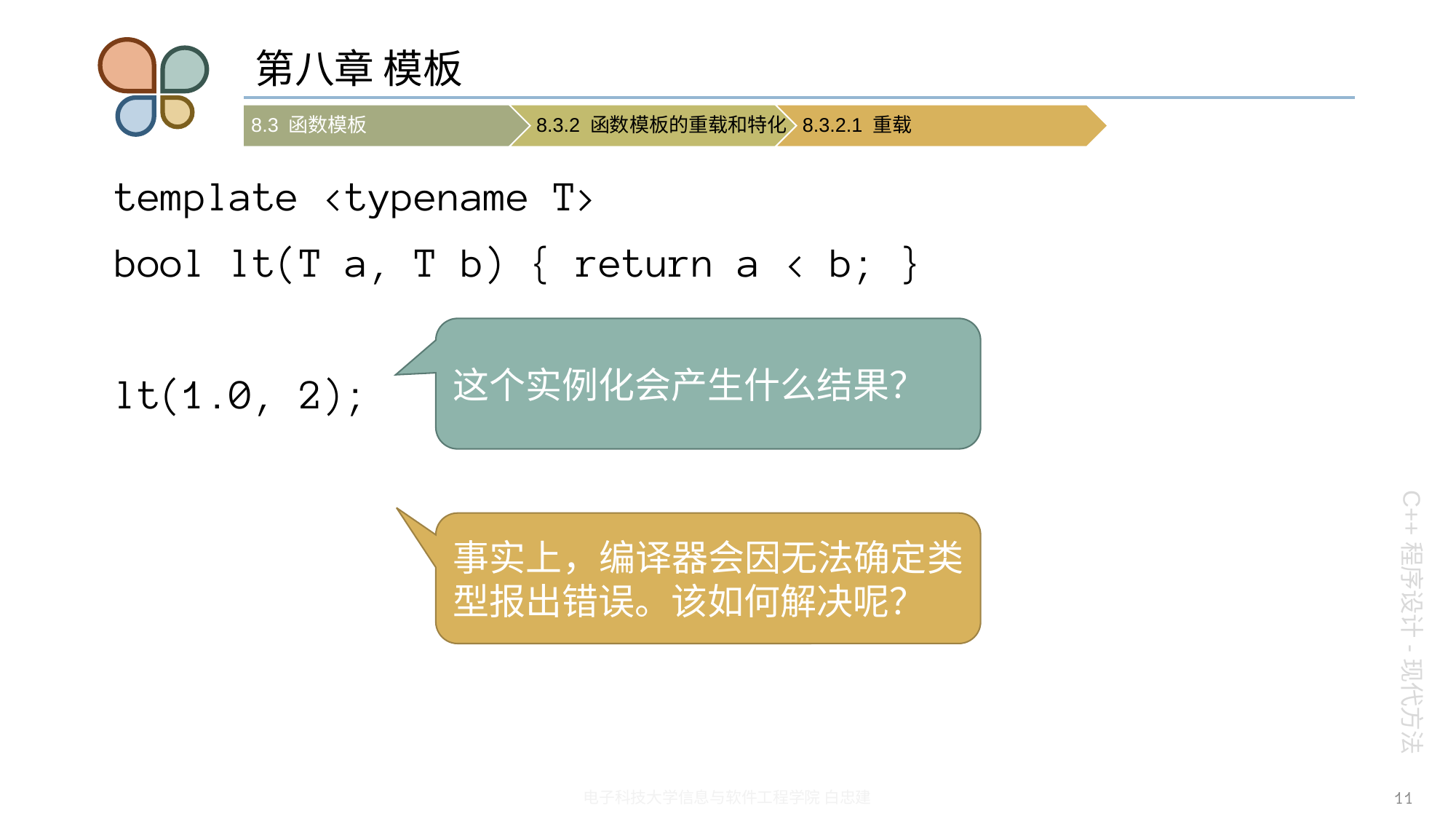

# 第八章 模板
8.3 函数模板
8.3.2 函数模板的重载和特化
8.3.2.1 重载
template <typename T>
bool lt(T a, T b) { return a < b; }

lt(1.0, 2);
这个实例化会产生什么结果？
事实上，编译器会因无法确定类型报出错误。该如何解决呢？
11